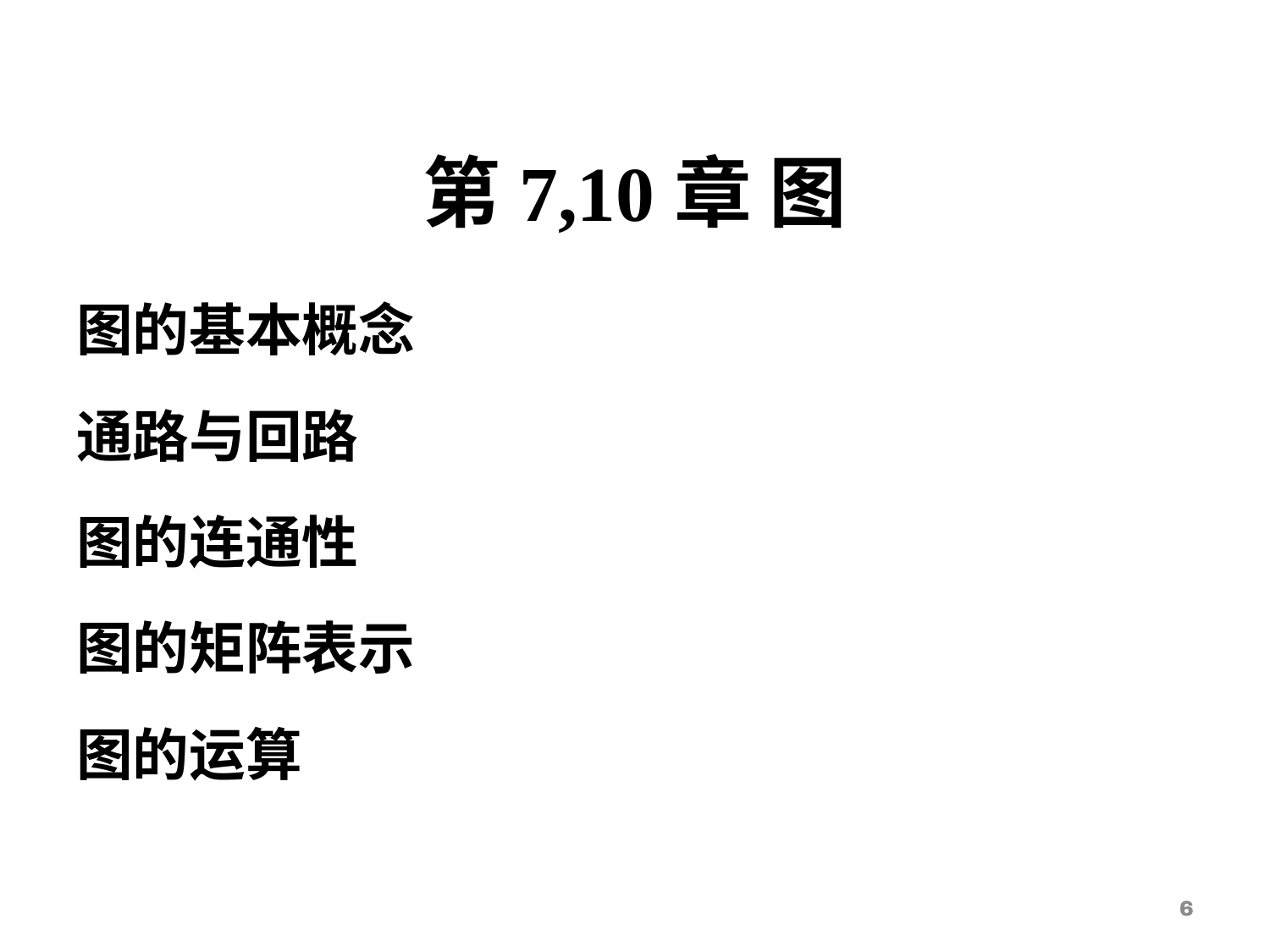

# 第7,10章 图
图的基本概念
通路与回路
图的连通性
图的矩阵表示
图的运算
6